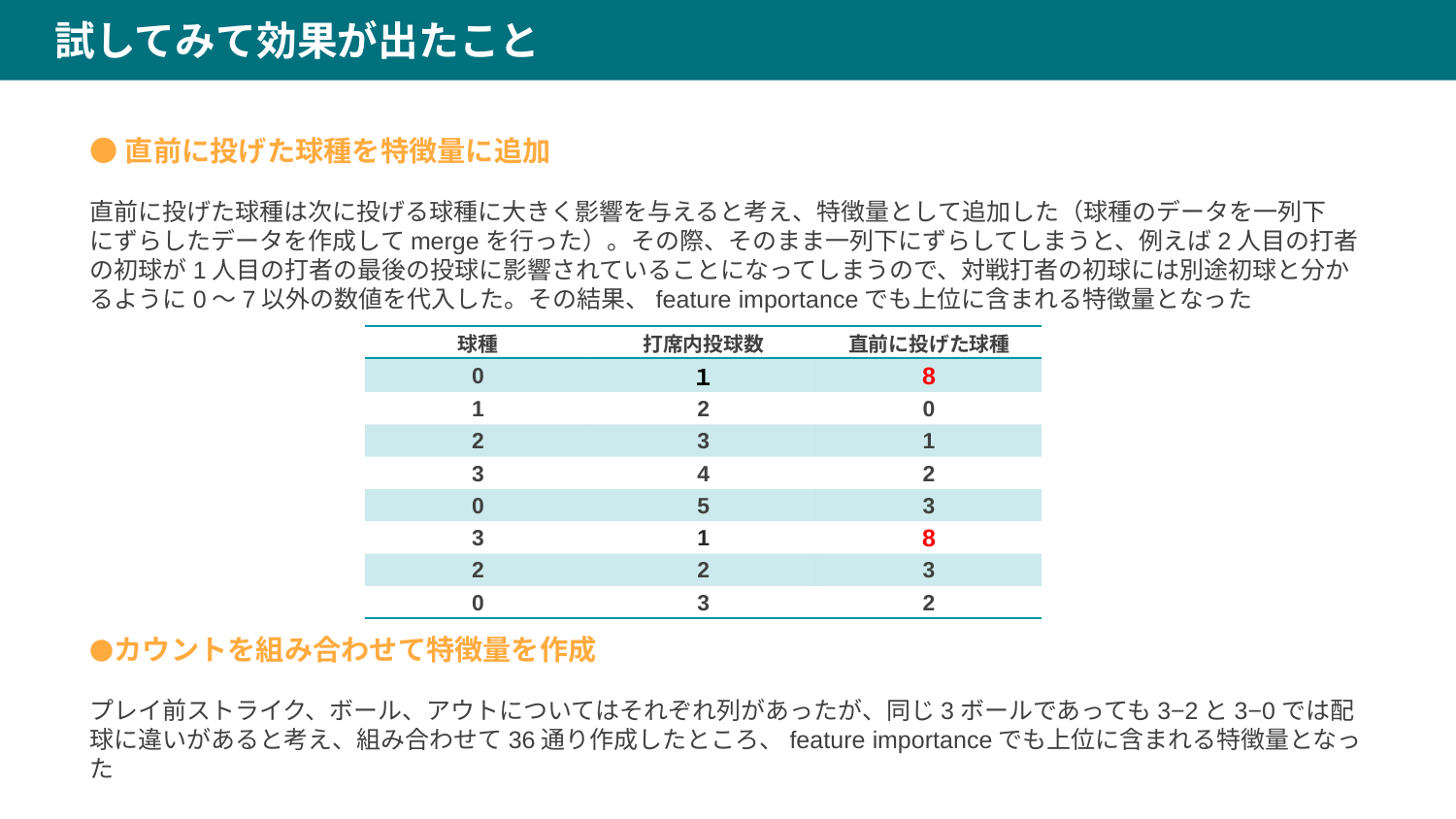

試してみて効果が出たこと
# ●直前に投げた球種を特徴量に追加 直前に投げた球種は次に投げる球種に大きく影響を与えると考え、特徴量として追加した（球種のデータを一列下 にずらしたデータを作成してmergeを行った）。その際、そのまま一列下にずらしてしまうと、例えば2人目の打者の初球が1人目の打者の最後の投球に影響されていることになってしまうので、対戦打者の初球には別途初球と分かるように0～7以外の数値を代入した。その結果、feature importanceでも上位に含まれる特徴量となった ●カウントを組み合わせて特徴量を作成 プレイ前ストライク、ボール、アウトについてはそれぞれ列があったが、同じ3ボールであっても3−2と3−0では配球に違いがあると考え、組み合わせて36通り作成したところ、feature importanceでも上位に含まれる特徴量となった
| 球種 | 打席内投球数 | 直前に投げた球種 |
| --- | --- | --- |
| 0 | １ | 8 |
| 1 | 2 | 0 |
| 2 | 3 | 1 |
| 3 | 4 | 2 |
| 0 | 5 | 3 |
| 3 | 1 | 8 |
| 2 | 2 | 3 |
| 0 | 3 | 2 |